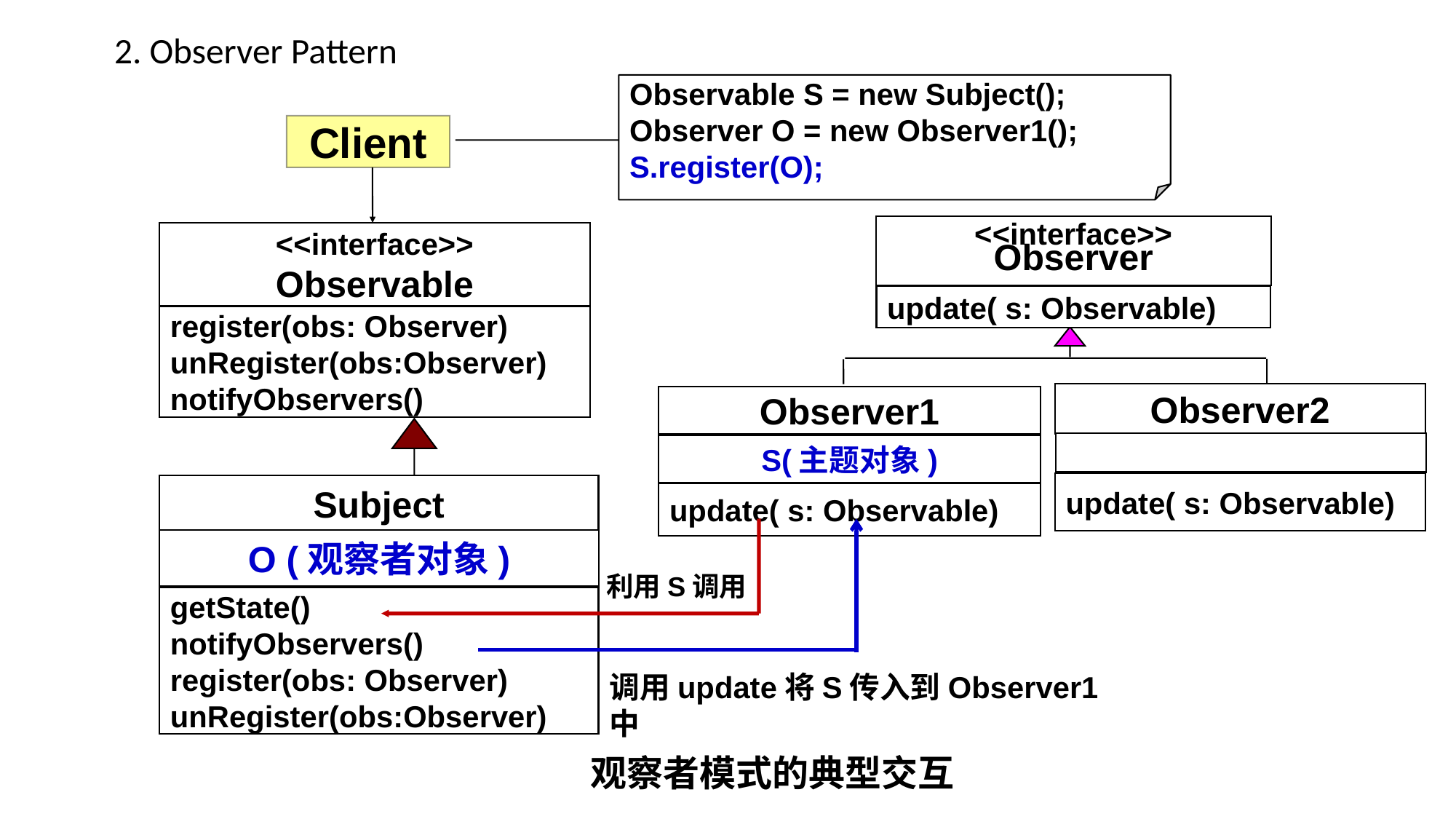

# 2. Observer Pattern
Observable S = new Subject();
Observer O = new Observer1();
S.register(O);
Client

<<interface>>
Observer
<<interface>>
Observable
register(obs: Observer)
unRegister(obs:Observer)
notifyObservers()
update( s: Observable)

Observer2
Observer1

S(主题对象)
update( s: Observable)
Subject
update( s: Observable)

O (观察者对象)
利用S调用
getState()
notifyObservers()
register(obs: Observer)
unRegister(obs:Observer)
调用update将S传入到Observer1中
观察者模式的典型交互